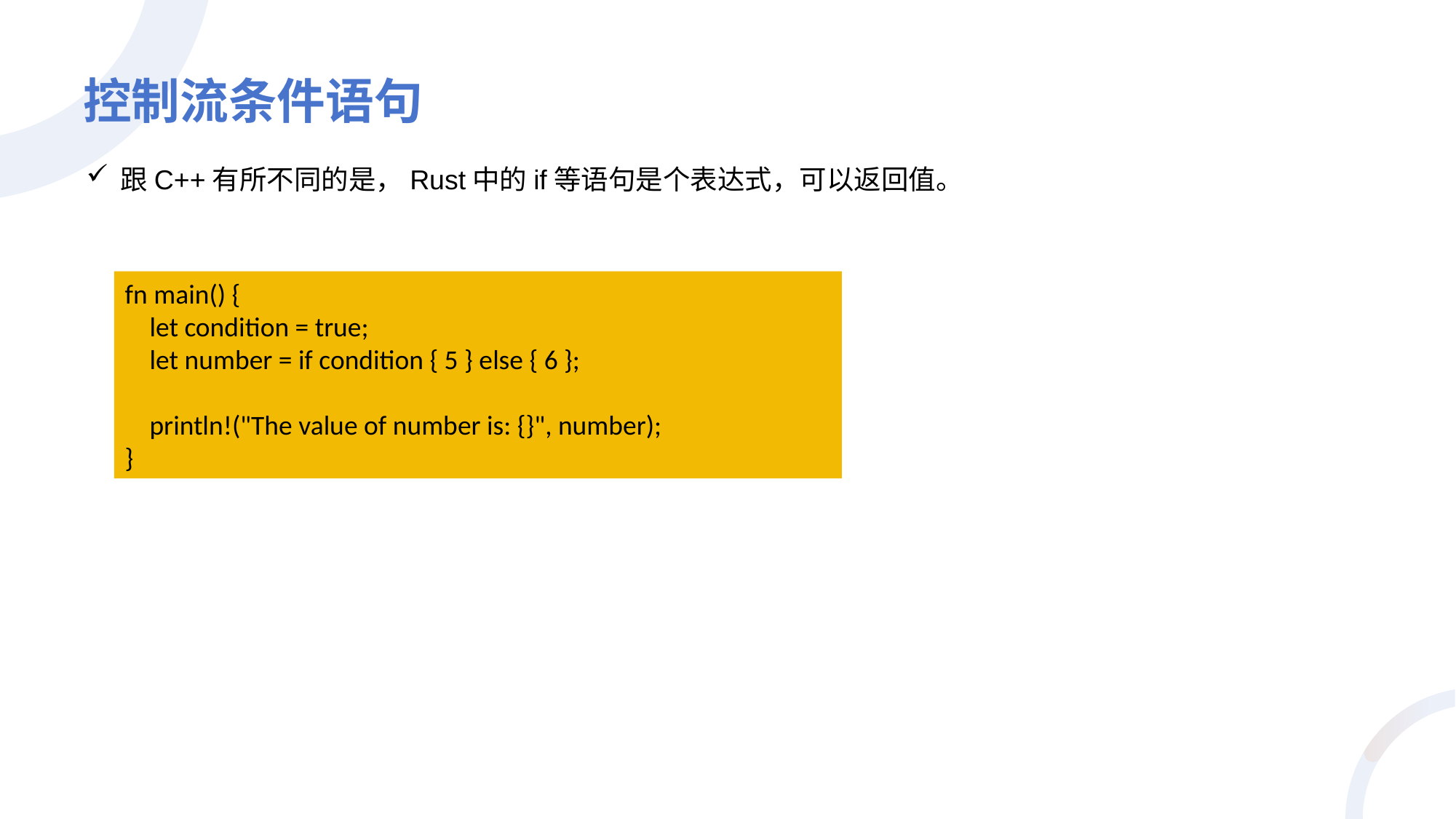

# 控制流条件语句
跟C++有所不同的是，Rust中的if等语句是个表达式，可以返回值。
fn main() {
    let condition = true;
    let number = if condition { 5 } else { 6 };

    println!("The value of number is: {}", number);
}